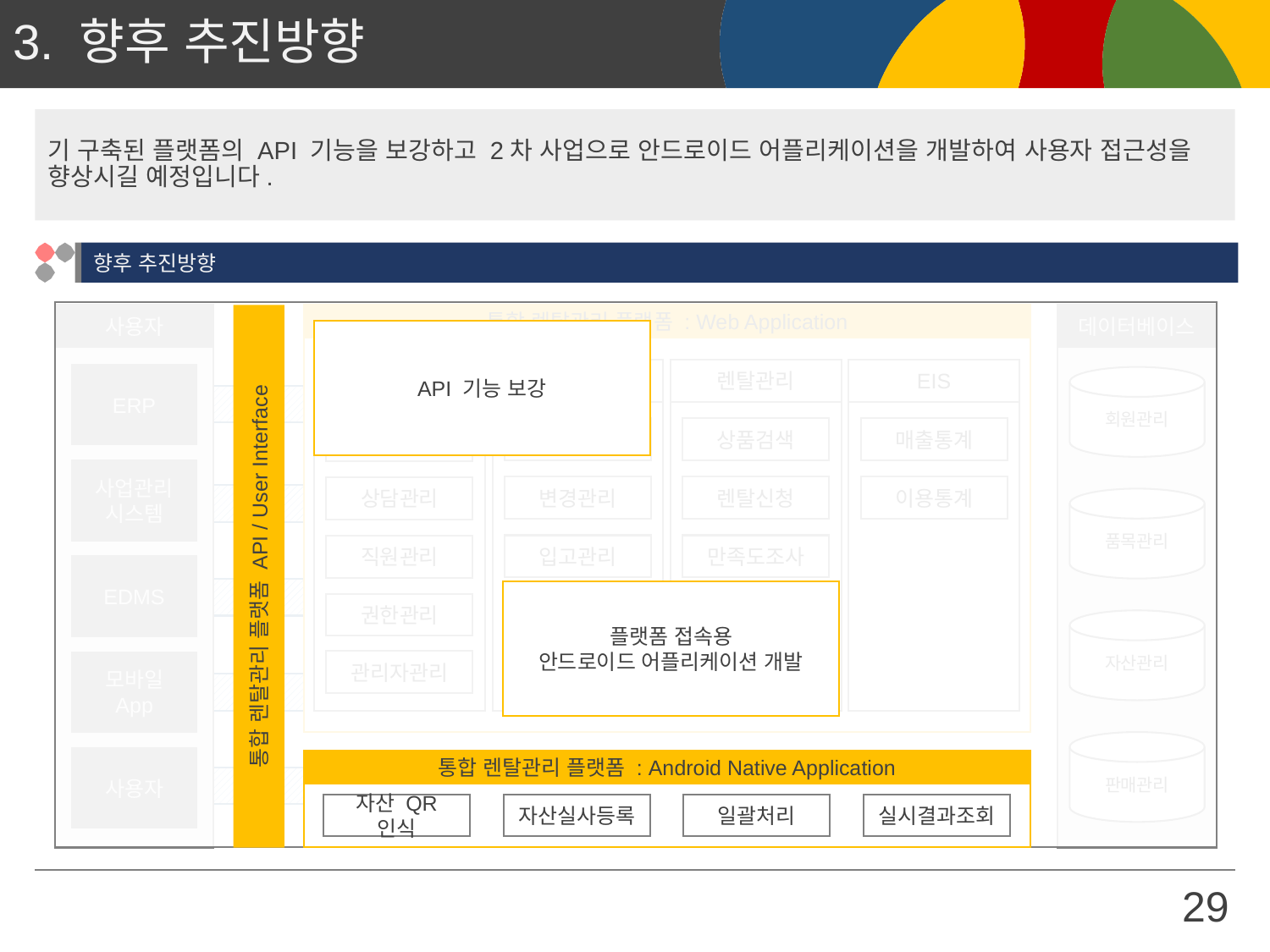

# 3. 향후 추진방향
기 구축된 플랫폼의 API 기능을 보강하고 2차 사업으로 안드로이드 어플리케이션을 개발하여 사용자 접근성을 향상시길 예정입니다.

향후 추진방향

사용자
데이터베이스
통합 렌탈관리 플랫폼 : Web Application

API 기능 보강

자산관리

자산등록
변경관리
입고관리
출고관리
실사관리
렌탈관리

상품검색
렌탈신청
만족도조사
물품회수관리
결제관리
EIS

매출통계
이용통계
회원관리

고객관리
상담관리
직원관리
권한관리
관리자관리
ERP
회원관리

사업관리
시스템

품목관리
통합 렌탈관리 플랫폼 API / User Interface
EDMS

플랫폼 접속용
안드로이드 어플리케이션 개발
자산관리
모바일
App

판매관리
사용자
통합 렌탈관리 플랫폼 : Android Native Application

자산 QR 인식
자산실사등록
일괄처리
실시결과조회